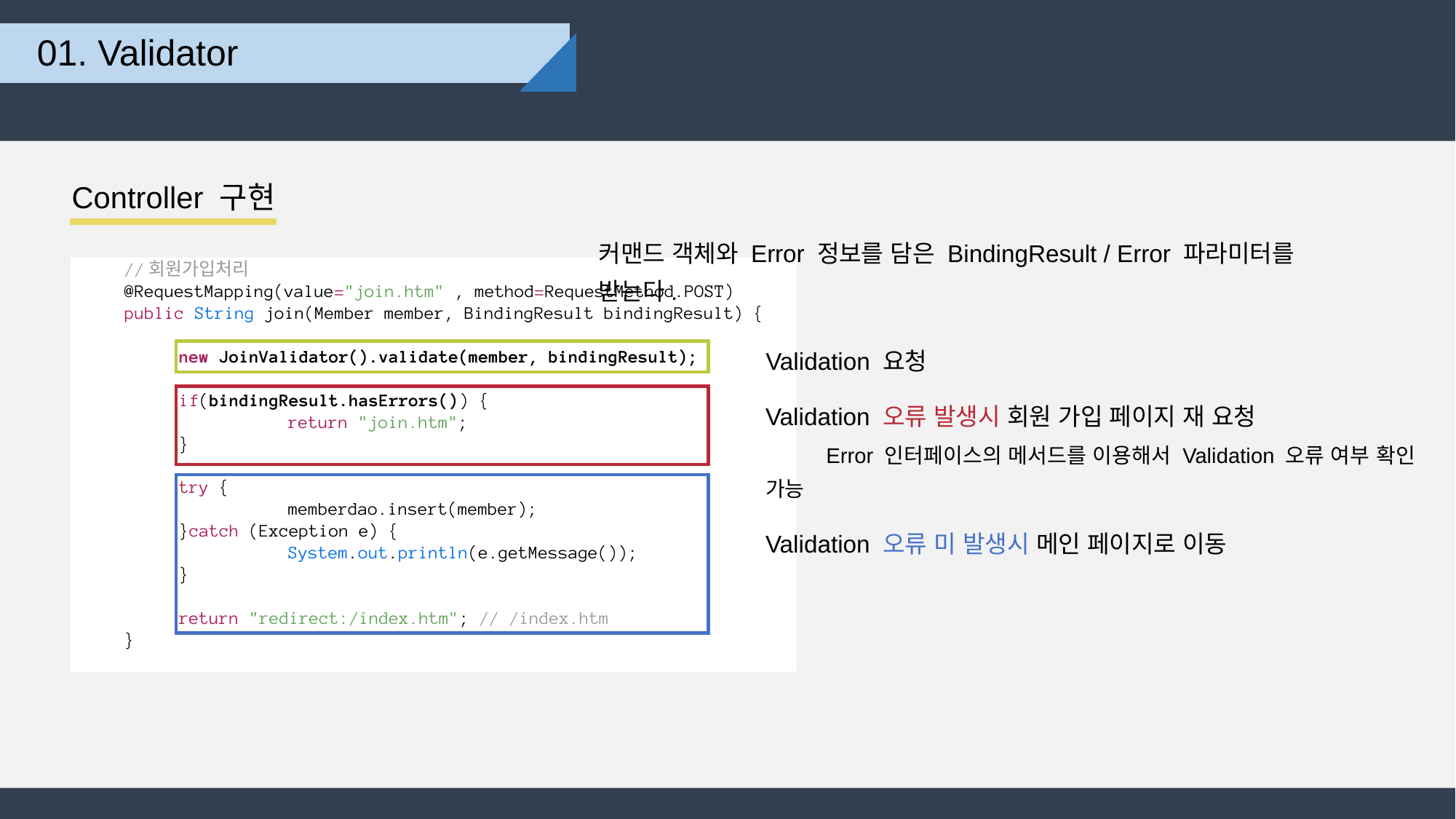

01. Validator

Controller 구현
커맨드 객체와 Error 정보를 담은 BindingResult / Error 파라미터를  받는다.
//회원가입처리
@RequestMapping(value="join.htm" , method=RequestMethod.POST)
public String join(Member member, BindingResult bindingResult) {

new JoinValidator().validate(member, bindingResult);

if(bindingResult.hasErrors()) {
	return "join.htm";
}

try {
	memberdao.insert(member);
}catch (Exception e) {
	System.out.println(e.getMessage());
}

return "redirect:/index.htm"; // /index.htm
}

Validation 요청

Validation 오류 발생시 회원 가입 페이지 재 요청
         Error 인터페이스의 메서드를 이용해서 Validation 오류 여부 확인 가능

Validation 오류 미 발생시 메인 페이지로 이동